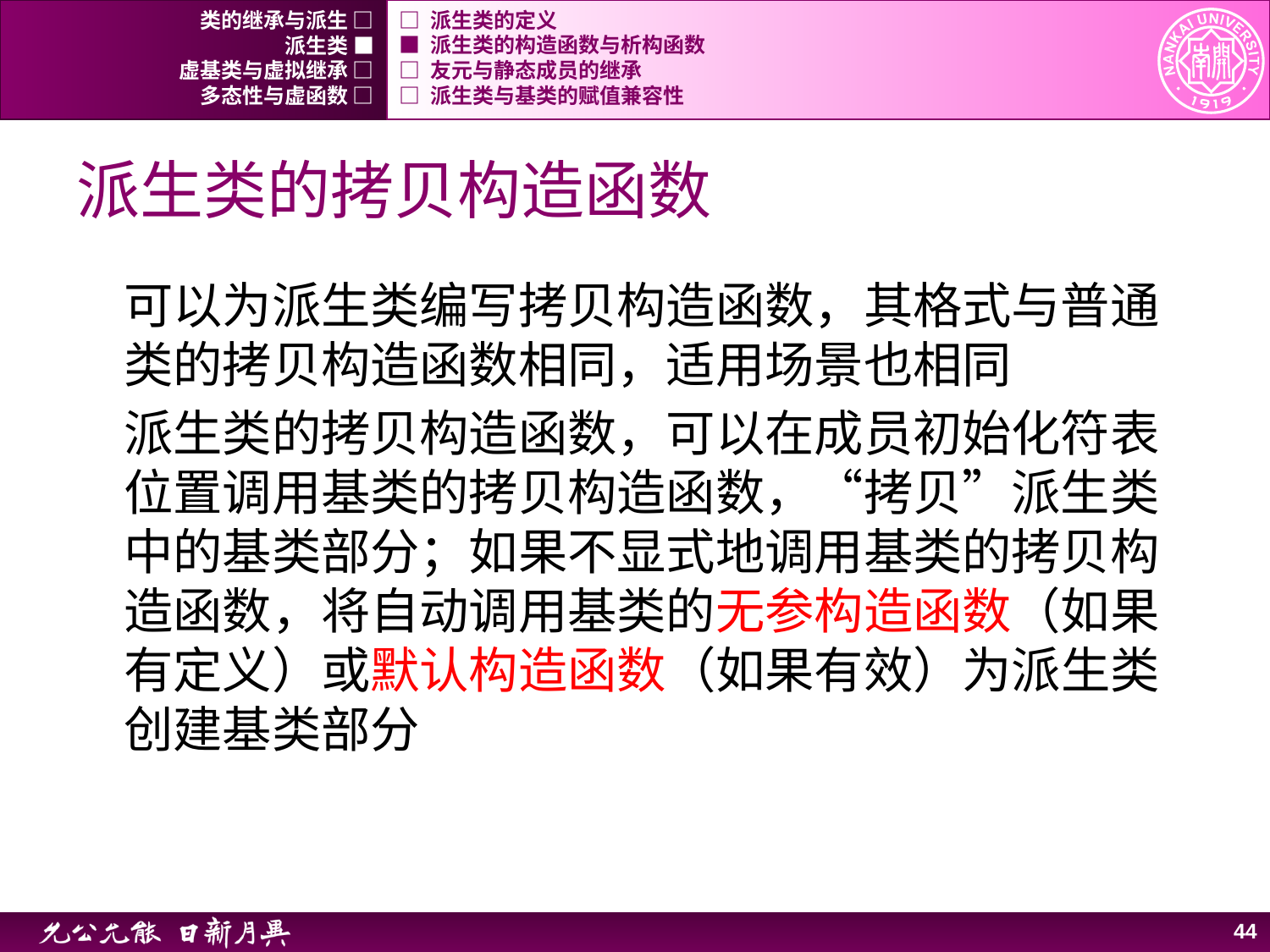

类的继承与派生 □
□ 派生类的定义
派生类 ■
■ 派生类的构造函数与析构函数
虚基类与虚拟继承 □
□ 友元与静态成员的继承
多态性与虚函数 □
□ 派生类与基类的赋值兼容性
# 派生类的拷贝构造函数
可以为派生类编写拷贝构造函数，其格式与普通类的拷贝构造函数相同，适用场景也相同
派生类的拷贝构造函数，可以在成员初始化符表位置调用基类的拷贝构造函数，“拷贝”派生类中的基类部分；如果不显式地调用基类的拷贝构造函数，将自动调用基类的无参构造函数（如果有定义）或默认构造函数（如果有效）为派生类创建基类部分
44